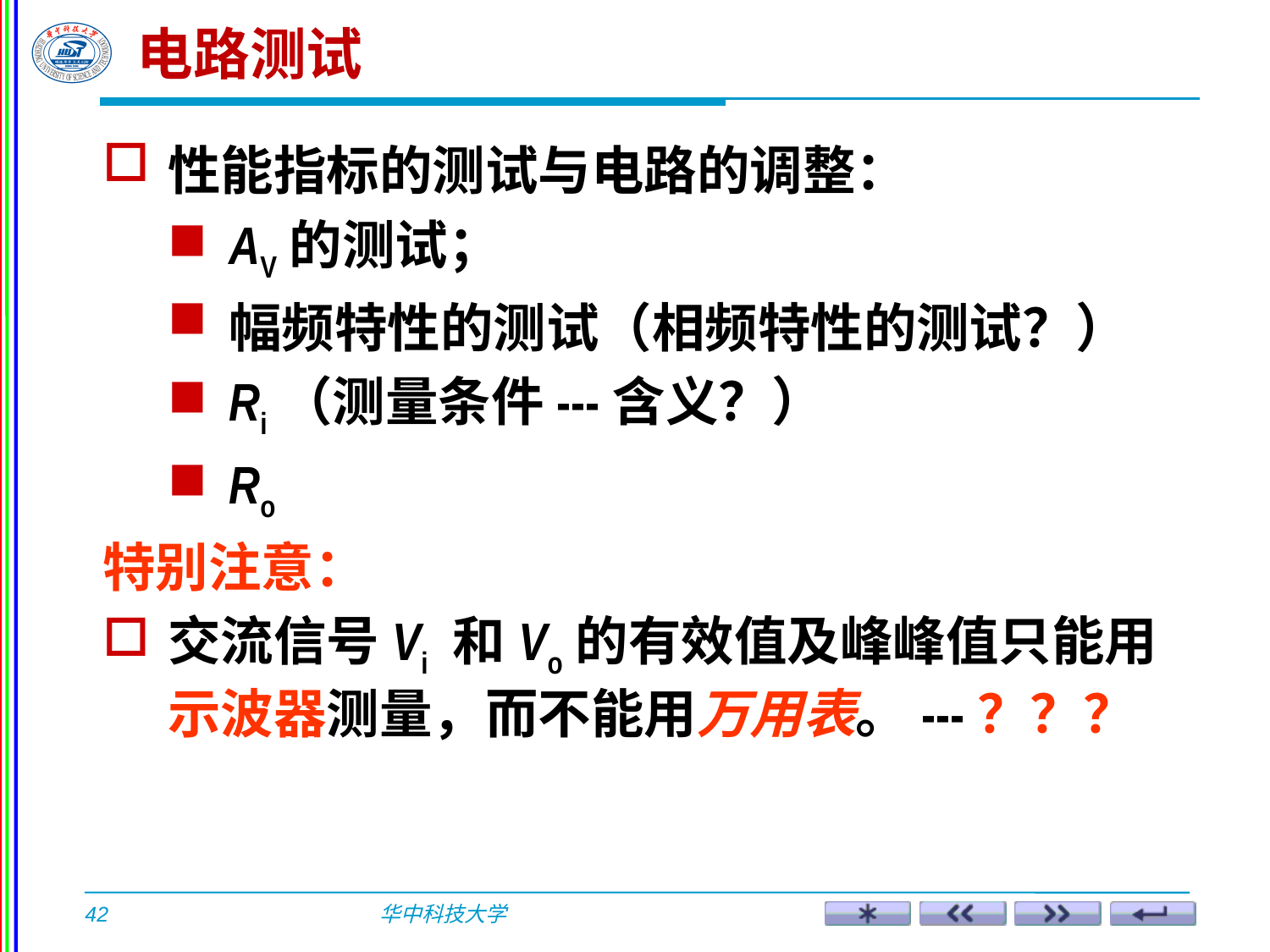

电路测试
性能指标的测试与电路的调整：
AV的测试；
幅频特性的测试（相频特性的测试？）
Ri（测量条件---含义？）
Ro
特别注意：
交流信号Vi 和Vo的有效值及峰峰值只能用示波器测量，而不能用万用表。---？？？